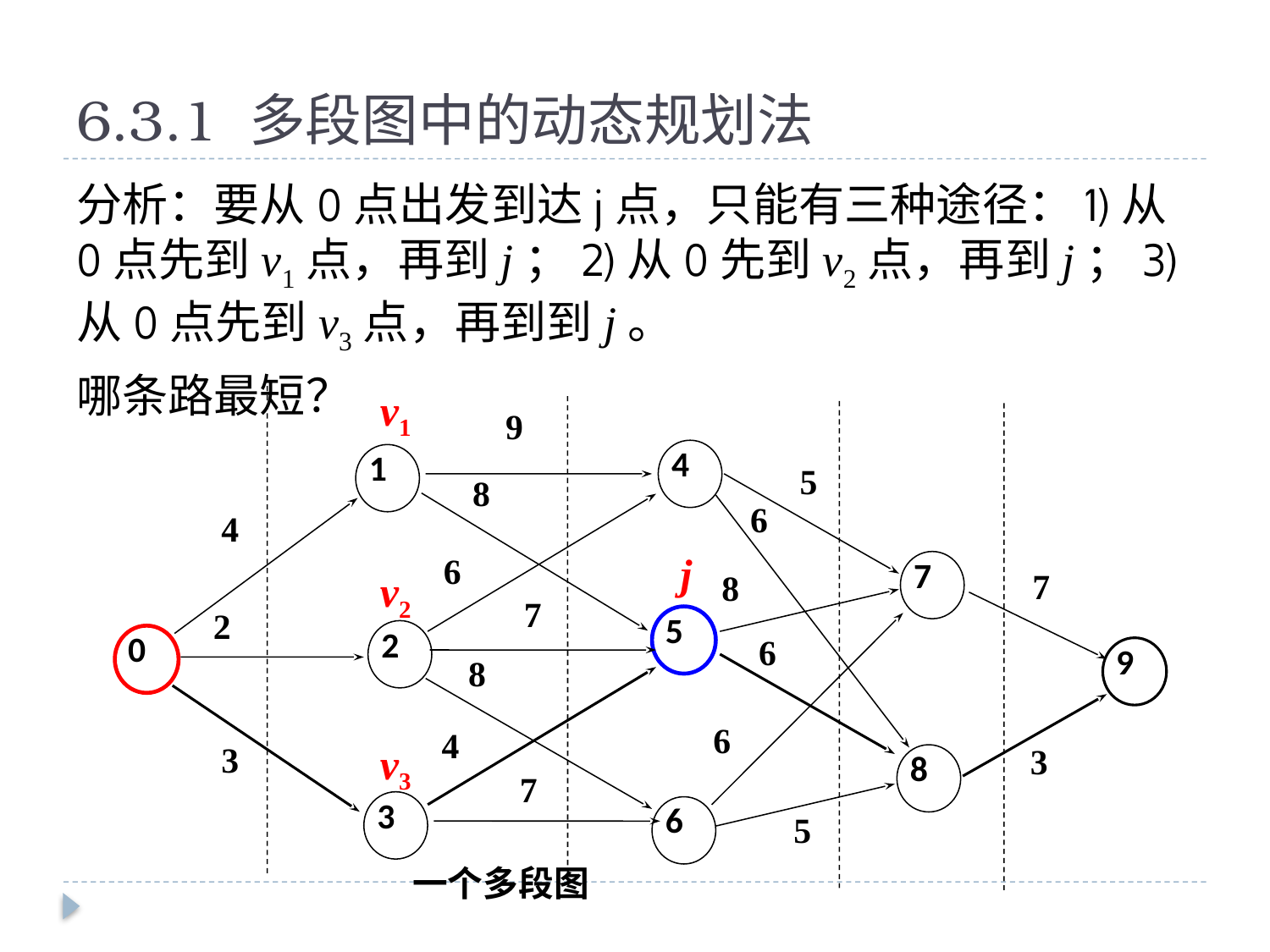

# 6.3.1 多段图中的动态规划法
分析：要从0点出发到达j点，只能有三种途径：1)从0点先到v1点，再到j；2)从0先到v2点，再到j；3)从0点先到v3点，再到到j。
哪条路最短？
v1

9
4
1
5

8

6
4
7
6
7
8

7
5
2

2
0
9
6

8

6
4
8
3
3
7

3
6
5

      一个多段图
j
v2
v3